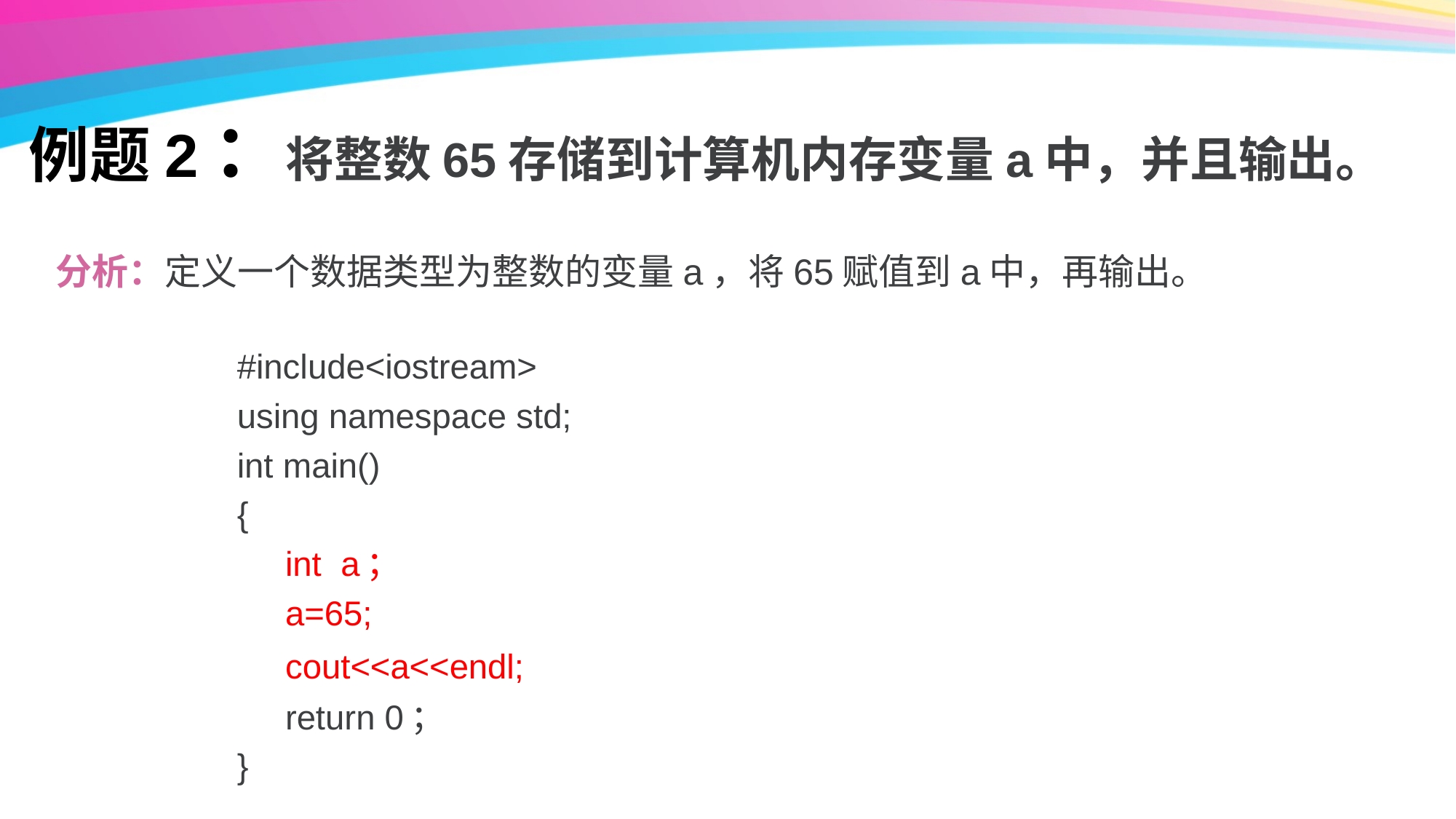

# 例题2：将整数65存储到计算机内存变量a中，并且输出。
分析：定义一个数据类型为整数的变量a，将65赋值到a中，再输出。
#include<iostream>
using namespace std;
int main()
{
     int  a；
     a=65;
     cout<<a<<endl;
     return 0；
}